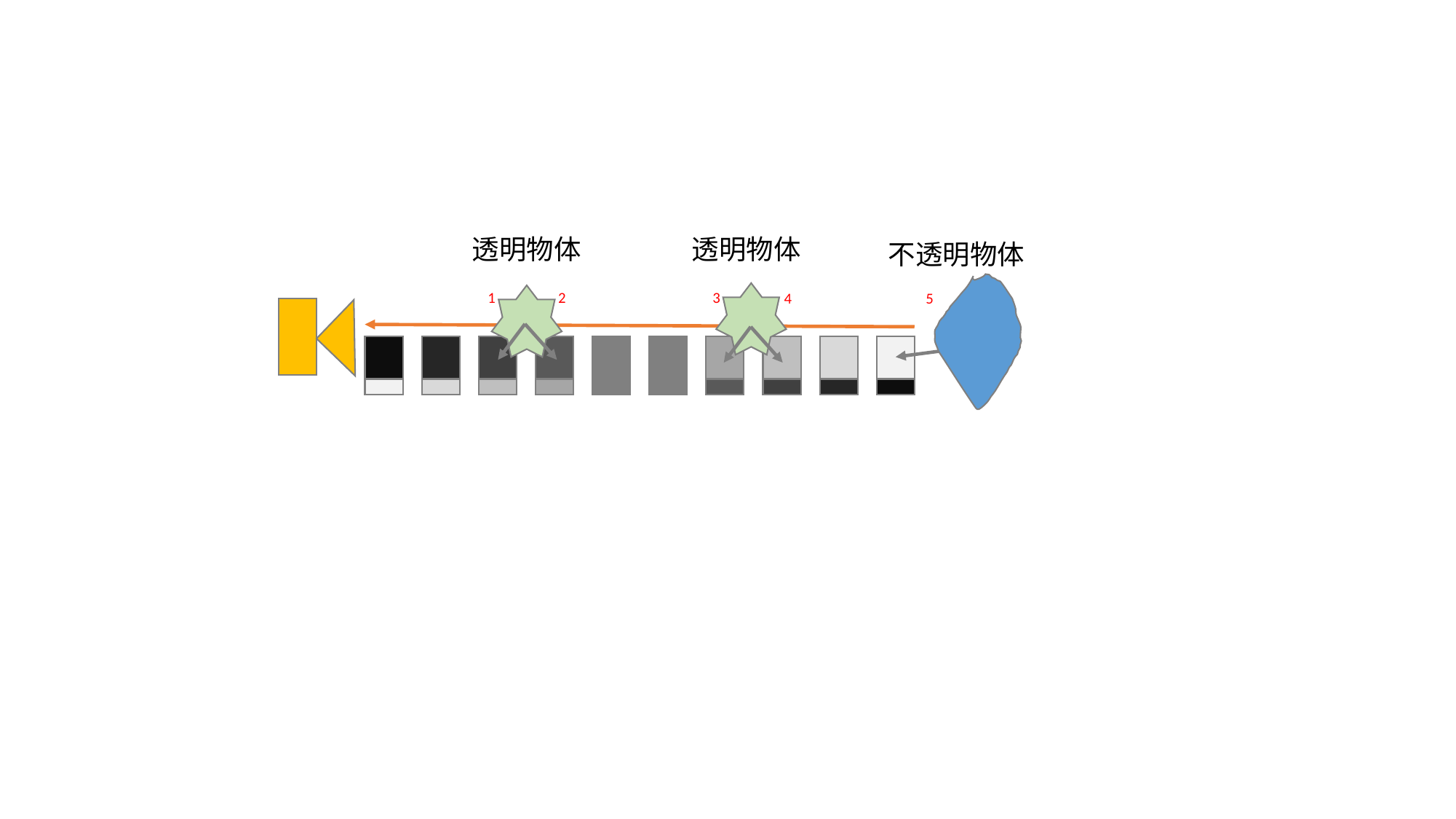

透明物体
透明物体
不透明物体
3
1
2

4
5